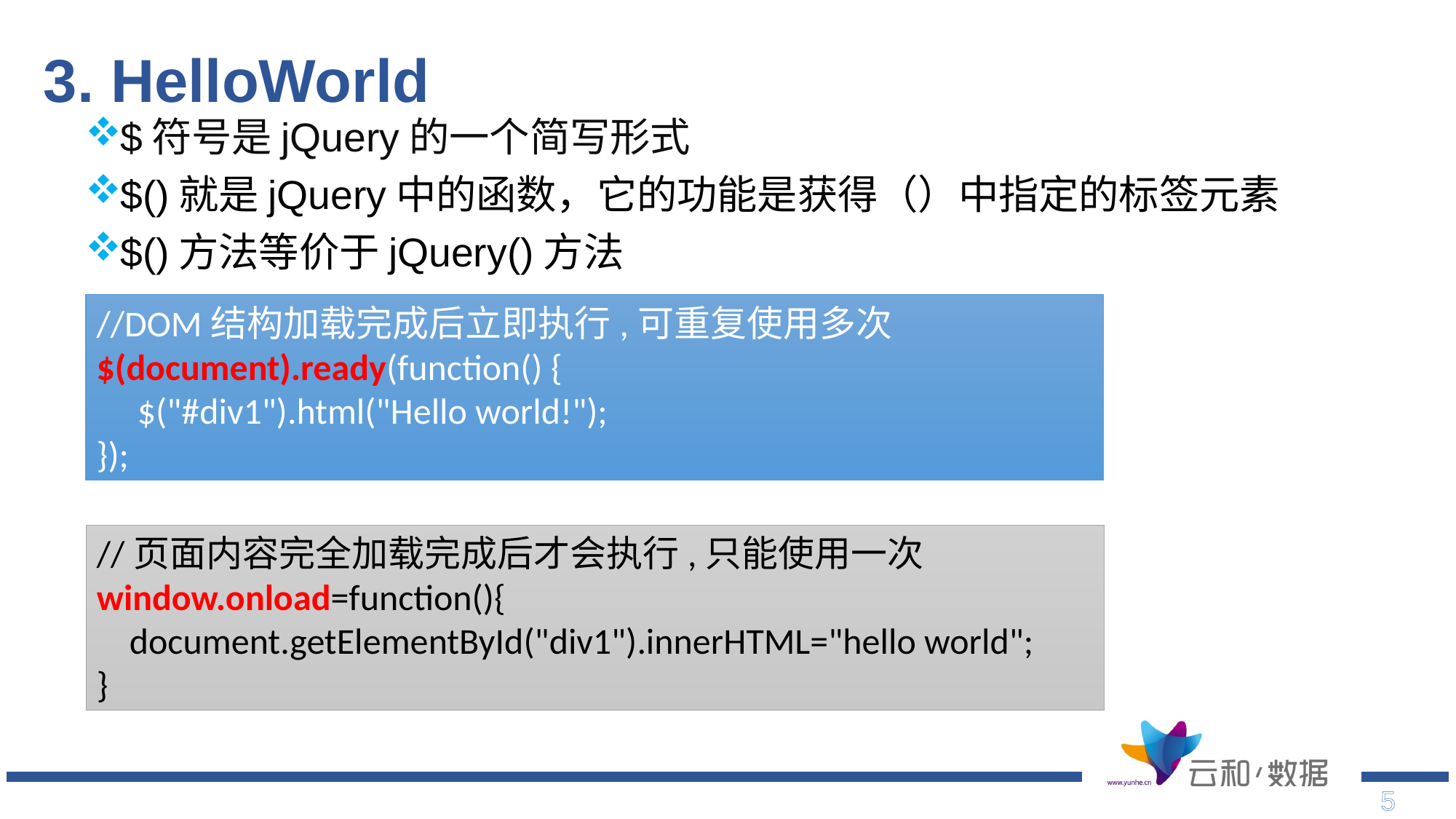

# 3. HelloWorld
$符号是jQuery的一个简写形式
$()就是jQuery中的函数，它的功能是获得（）中指定的标签元素
$()方法等价于jQuery()方法

//DOM结构加载完成后立即执行,可重复使用多次
$(document).ready(function() {
     $("#div1").html("Hello world!");
});
//页面内容完全加载完成后才会执行,只能使用一次
window.onload=function(){
    document.getElementById("div1").innerHTML="hello world";
}